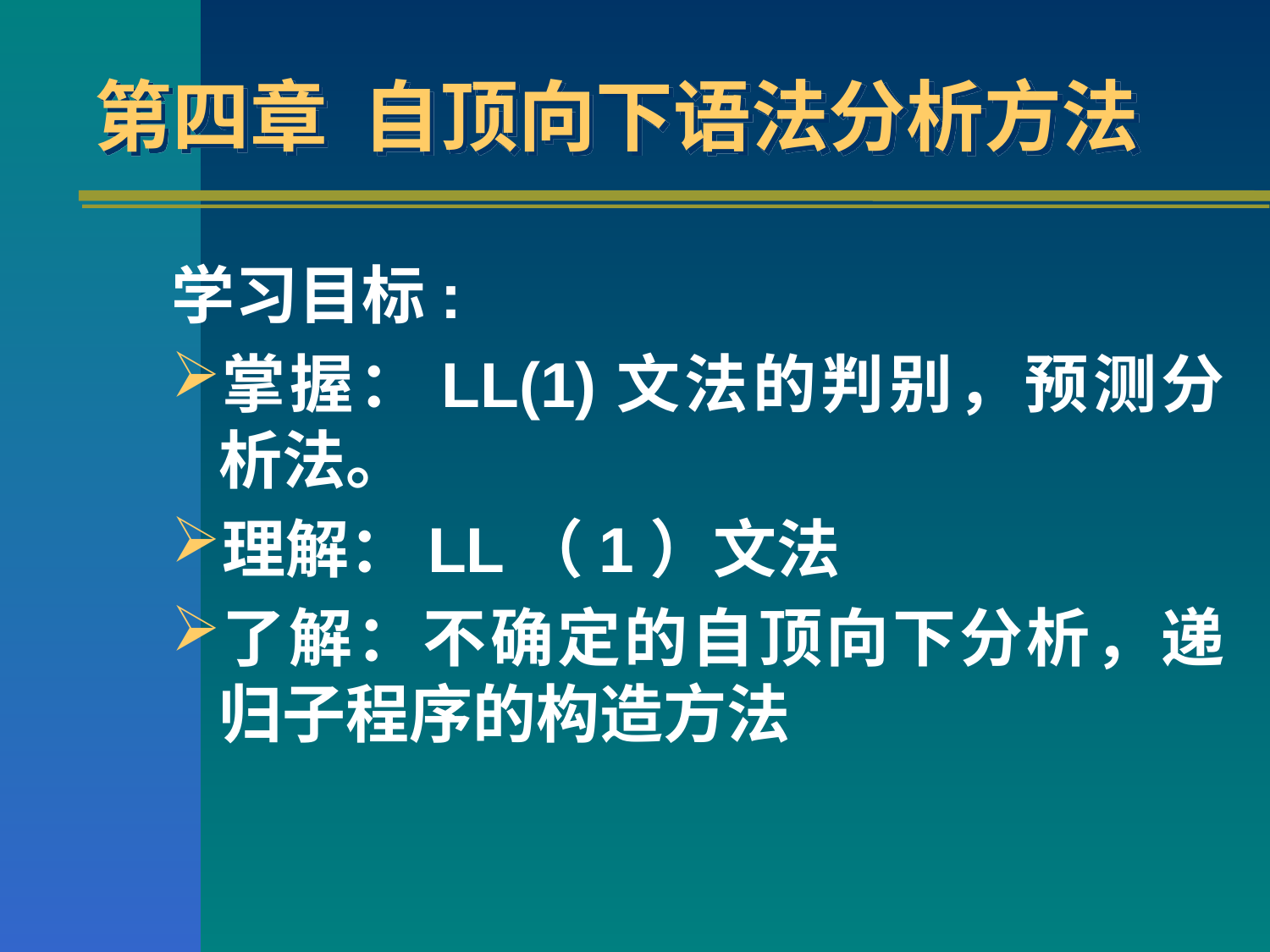

# 第四章  自顶向下语法分析方法
学习目标:
掌握：LL(1)文法的判别，预测分析法。
理解：LL（1）文法
了解：不确定的自顶向下分析，递归子程序的构造方法